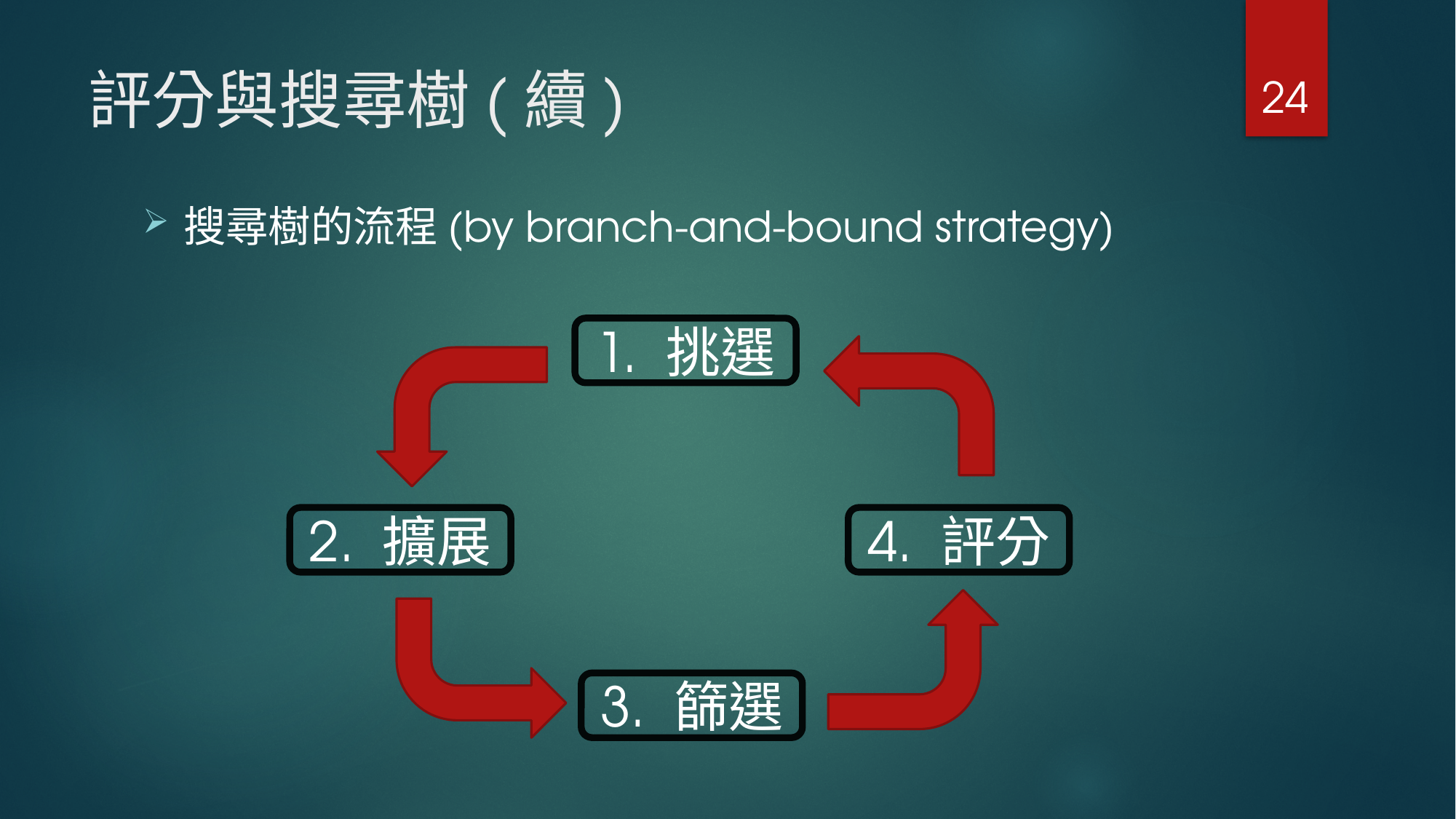

24
# 評分與搜尋樹(續)
搜尋樹的流程(by branch-and-bound strategy)

1. 挑選

2. 擴展
4. 評分

3. 篩選